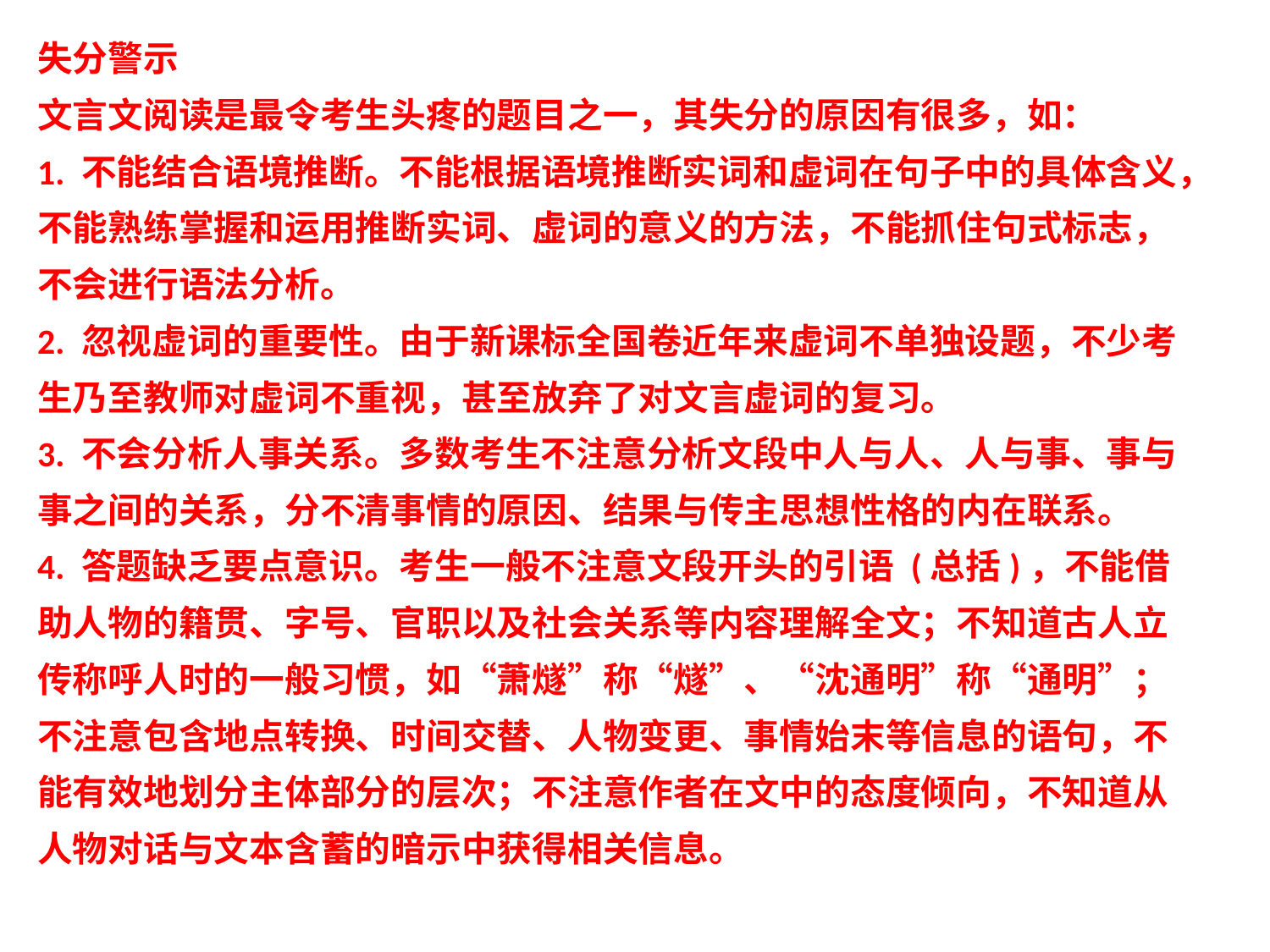

失分警示
文言文阅读是最令考生头疼的题目之一，其失分的原因有很多，如：
1. 不能结合语境推断。不能根据语境推断实词和虚词在句子中的具体含义，不能熟练掌握和运用推断实词、虚词的意义的方法，不能抓住句式标志，不会进行语法分析。
2. 忽视虚词的重要性。由于新课标全国卷近年来虚词不单独设题，不少考生乃至教师对虚词不重视，甚至放弃了对文言虚词的复习。
3. 不会分析人事关系。多数考生不注意分析文段中人与人、人与事、事与事之间的关系，分不清事情的原因、结果与传主思想性格的内在联系。
4. 答题缺乏要点意识。考生一般不注意文段开头的引语 (总括)，不能借助人物的籍贯、字号、官职以及社会关系等内容理解全文；不知道古人立传称呼人时的一般习惯，如“萧燧”称“燧”、“沈通明”称“通明”；不注意包含地点转换、时间交替、人物变更、事情始末等信息的语句，不能有效地划分主体部分的层次；不注意作者在文中的态度倾向，不知道从人物对话与文本含蓄的暗示中获得相关信息。